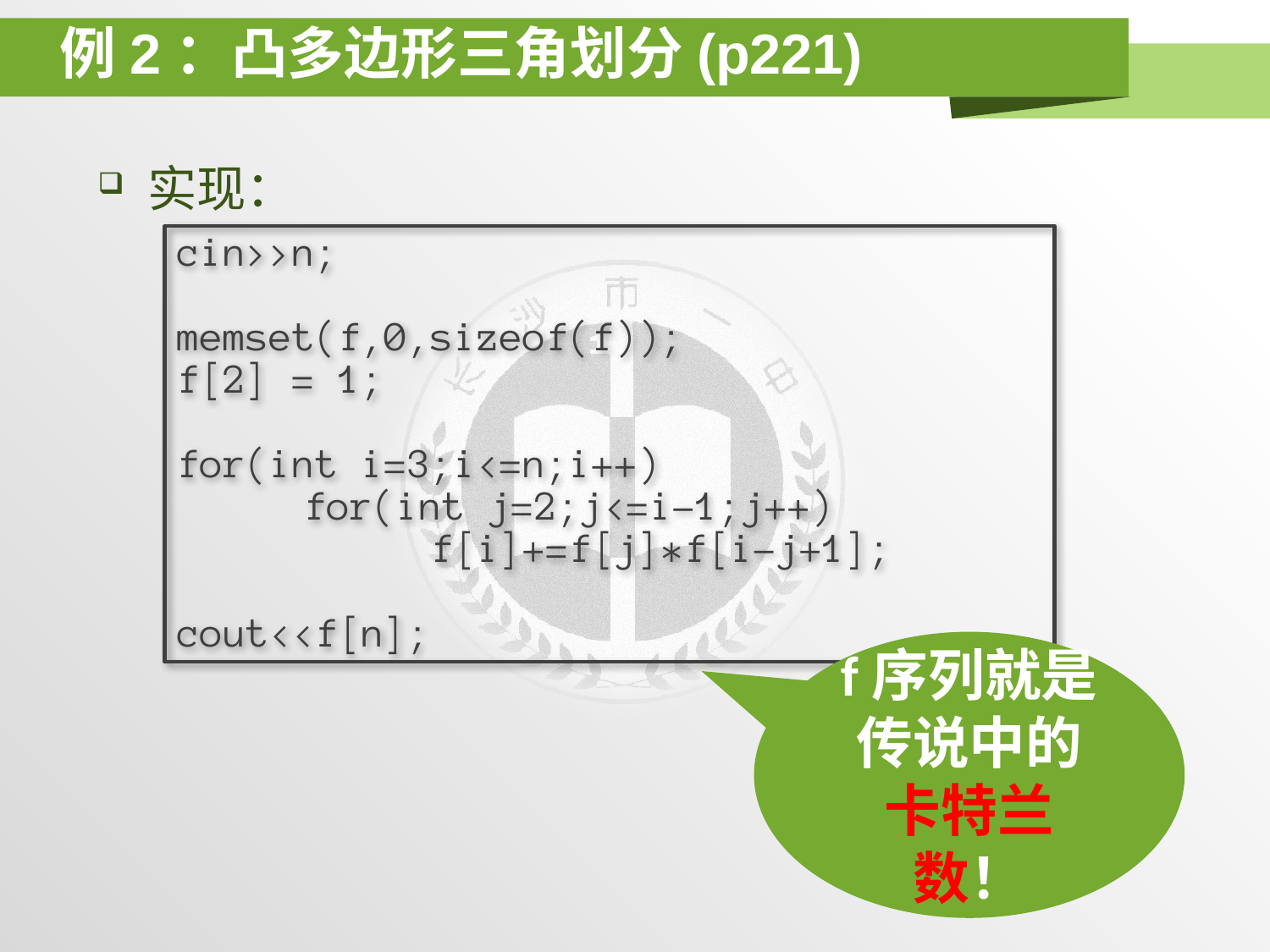

# 例2：凸多边形三角划分(p221)

实现：

cin>>n;

memset(f,0,sizeof(f));
f[2] = 1;

for(int i=3;i<=n;i++)
	for(int j=2;j<=i-1;j++)
		f[i]+=f[j]*f[i-j+1];

cout<<f[n];
f序列就是传说中的卡特兰数！